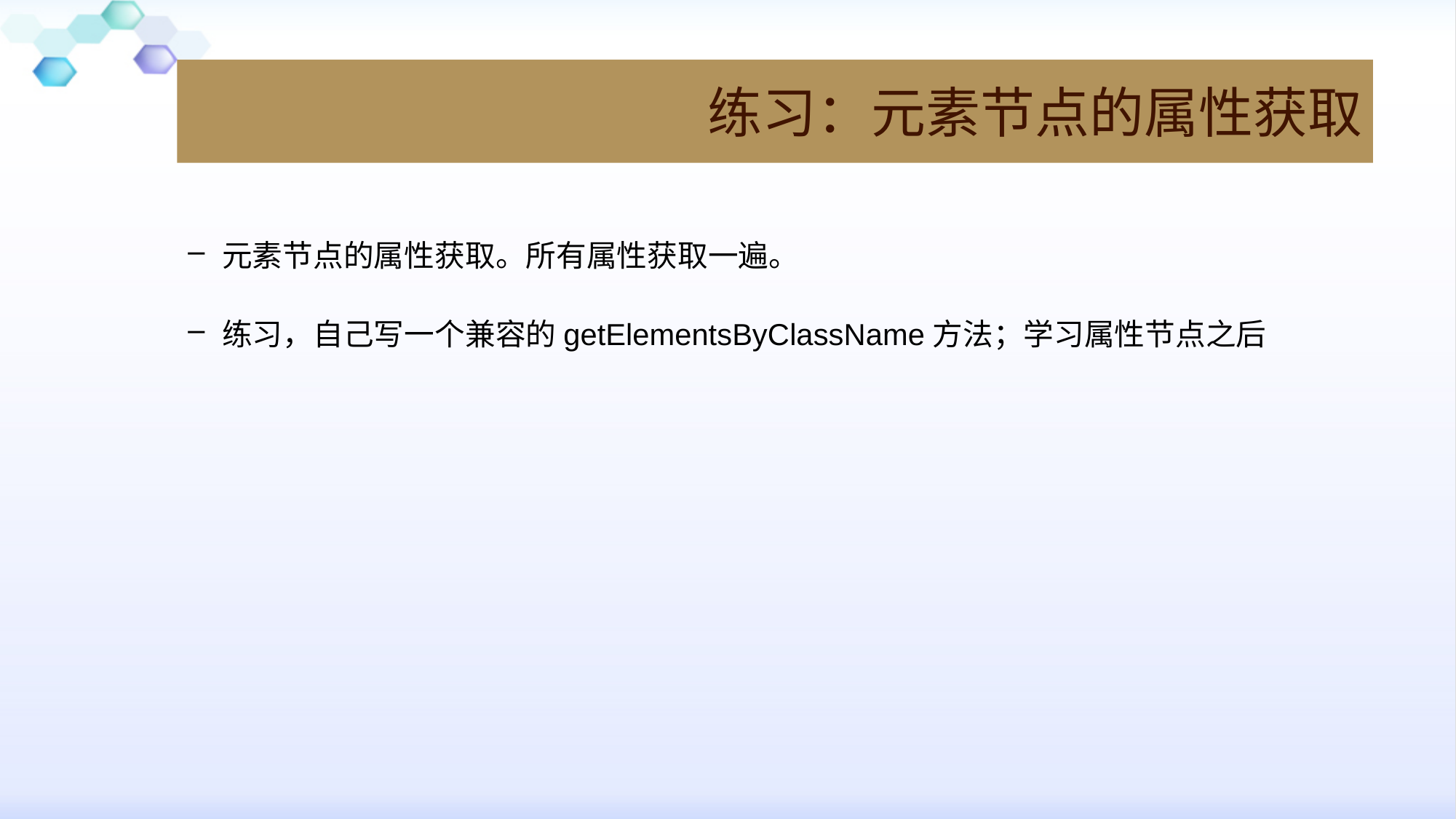

# 练习：元素节点的属性获取
元素节点的属性获取。所有属性获取一遍。
练习，自己写一个兼容的getElementsByClassName方法；学习属性节点之后